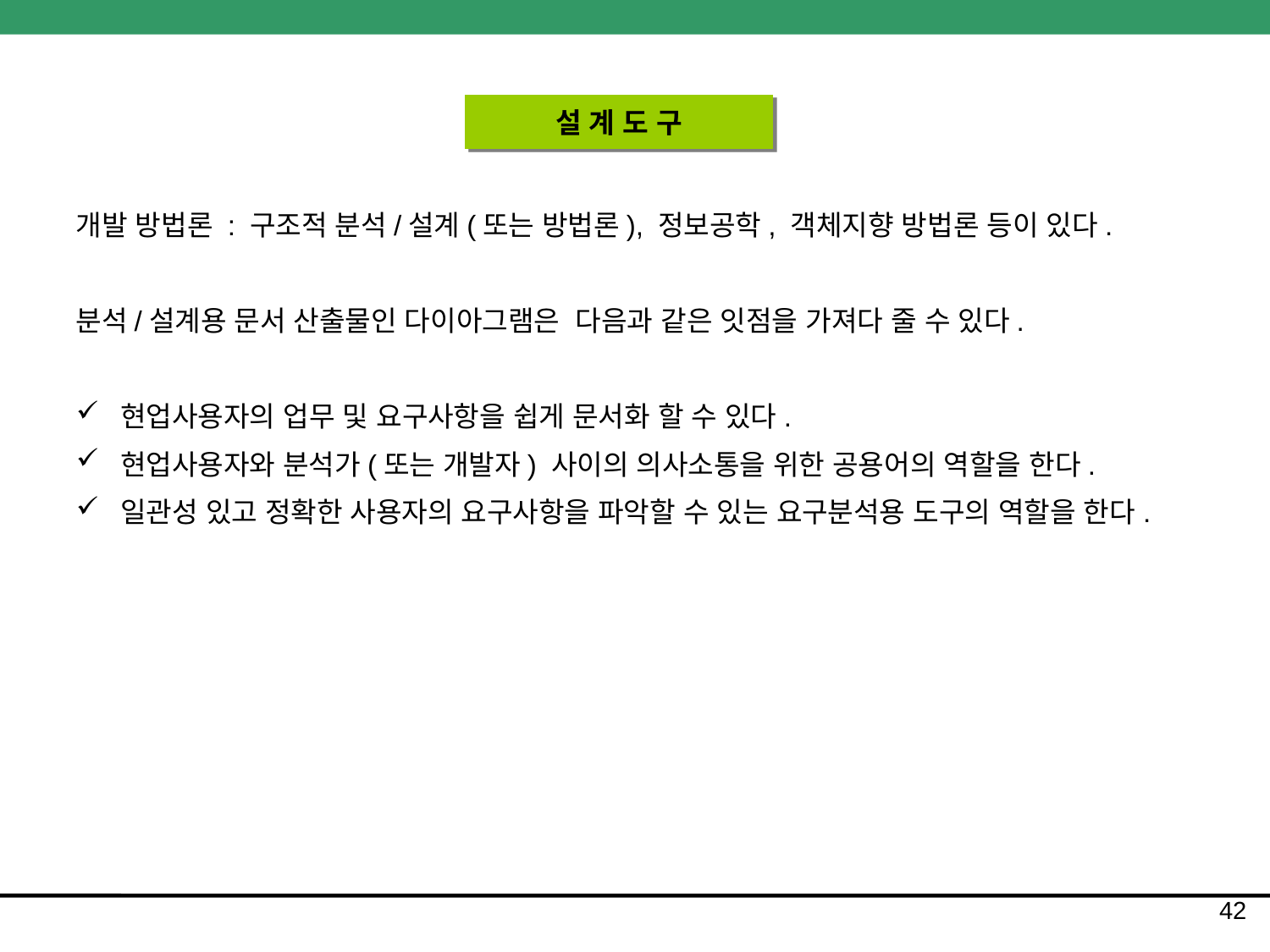

설 계 도 구

개발 방법론 : 구조적 분석/설계(또는 방법론), 정보공학, 객체지향 방법론 등이 있다.

분석/설계용 문서 산출물인 다이아그램은  다음과 같은 잇점을 가져다 줄 수 있다.

 현업사용자의 업무 및 요구사항을 쉽게 문서화 할 수 있다.
 현업사용자와 분석가(또는 개발자) 사이의 의사소통을 위한 공용어의 역할을 한다.
 일관성 있고 정확한 사용자의 요구사항을 파악할 수 있는 요구분석용 도구의 역할을 한다.

42